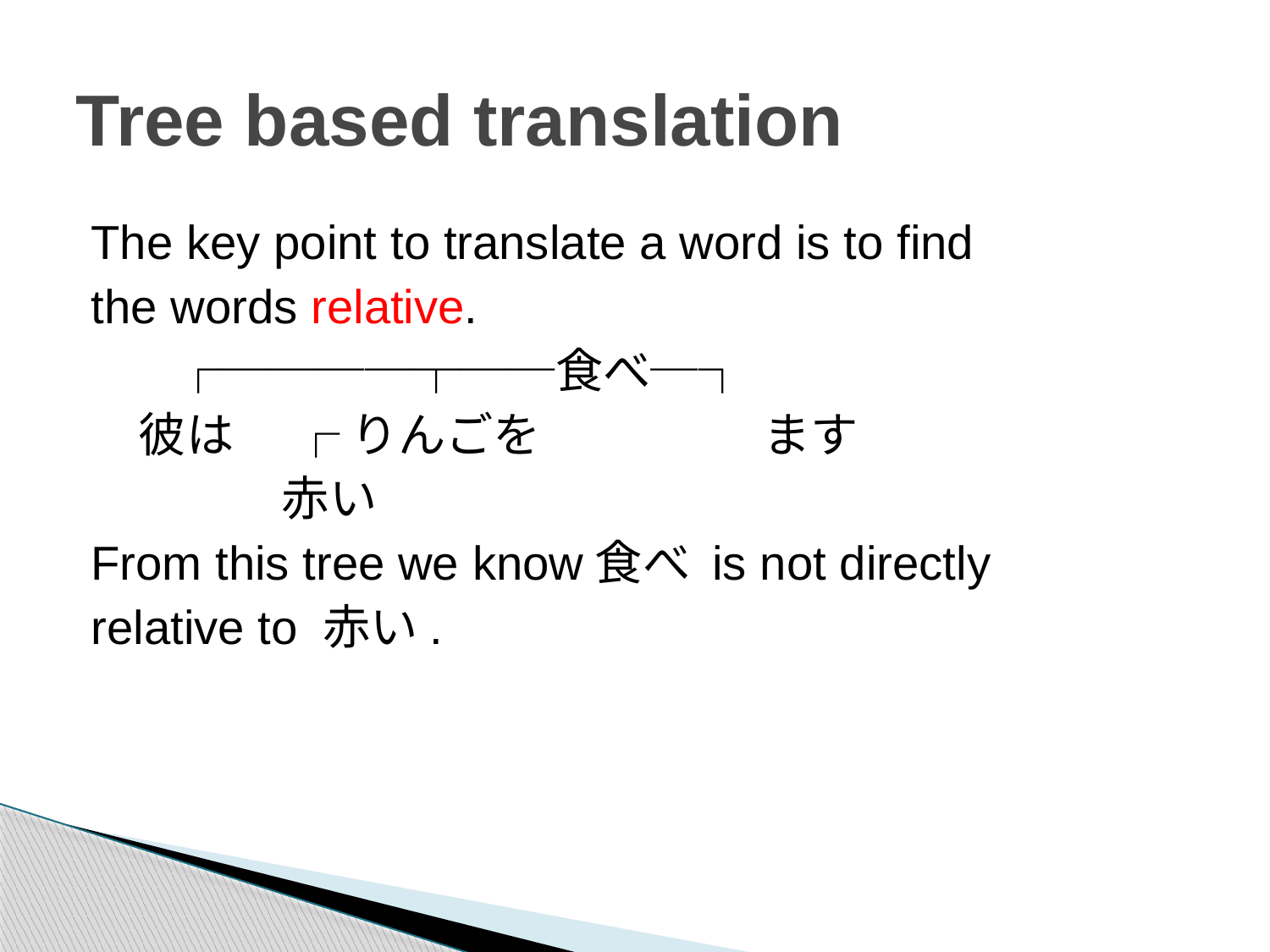

# Tree based translation
The key point to translate a word is to find
the words relative.
	　┌────┬──食べ─┐
　彼は　 ┌ りんごを　　　   　ます
　　　　赤い
From this tree we know食べ is not directly
relative to 赤い.